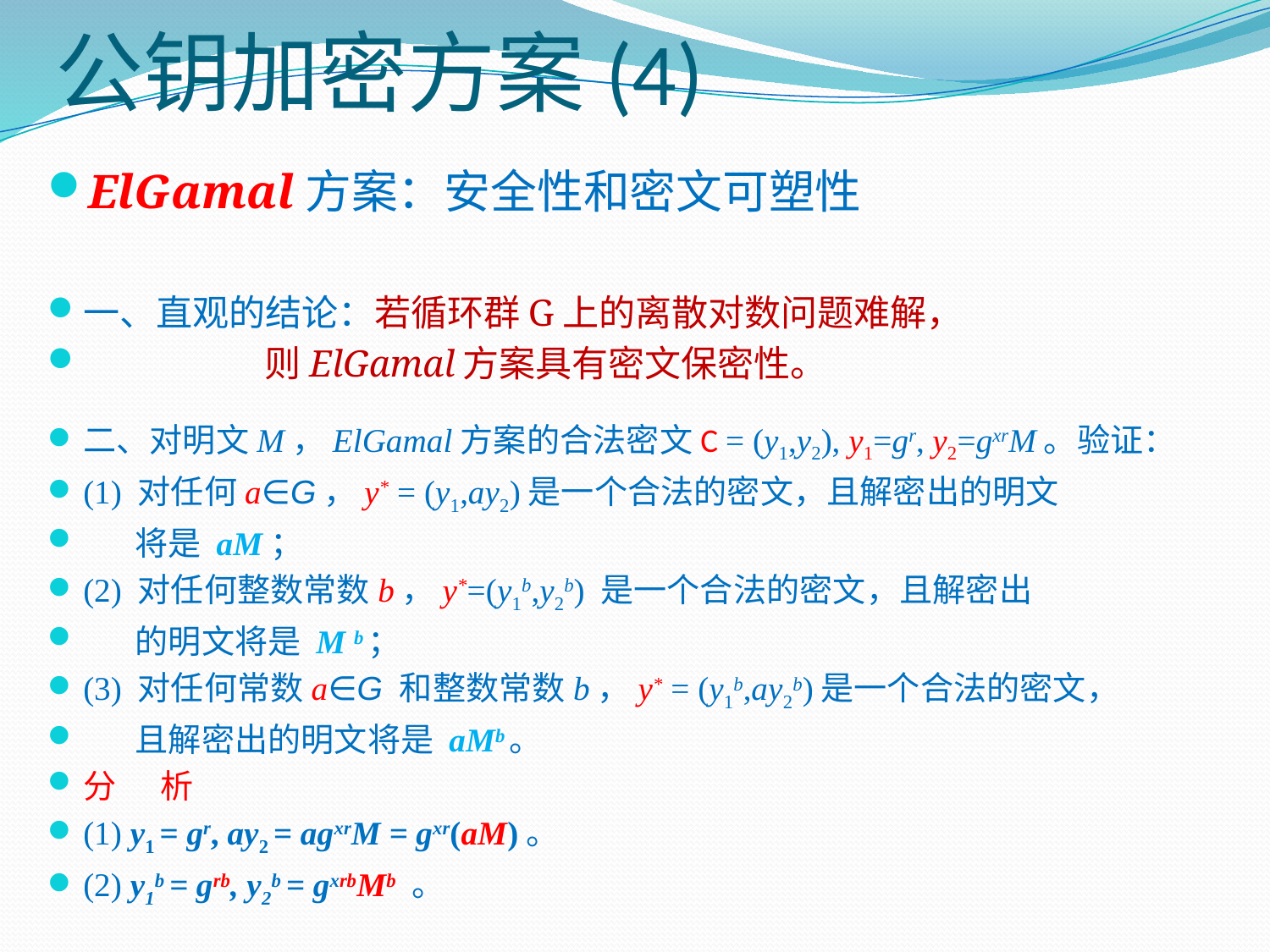

# 公钥加密方案(4)
ElGamal方案：安全性和密文可塑性

一、直观的结论：若循环群G上的离散对数问题难解，
                     则ElGamal方案具有密文保密性。

二、对明文M，ElGamal方案的合法密文C = (y1,y2), y1=gr, y2=gxrM。验证：
(1) 对任何a∈G，y* = (y1,ay2)是一个合法的密文，且解密出的明文
      将是 aM；
(2) 对任何整数常数b，y*=(y1b,y2b) 是一个合法的密文，且解密出
      的明文将是 M b；
(3) 对任何常数a∈G 和整数常数b，y* = (y1b,ay2b)是一个合法的密文，
      且解密出的明文将是 aMb。
分      析
(1) y1 = gr, ay2 = agxrM = gxr(aM)。
(2) y1b = grb, y2b = gxrbMb 。